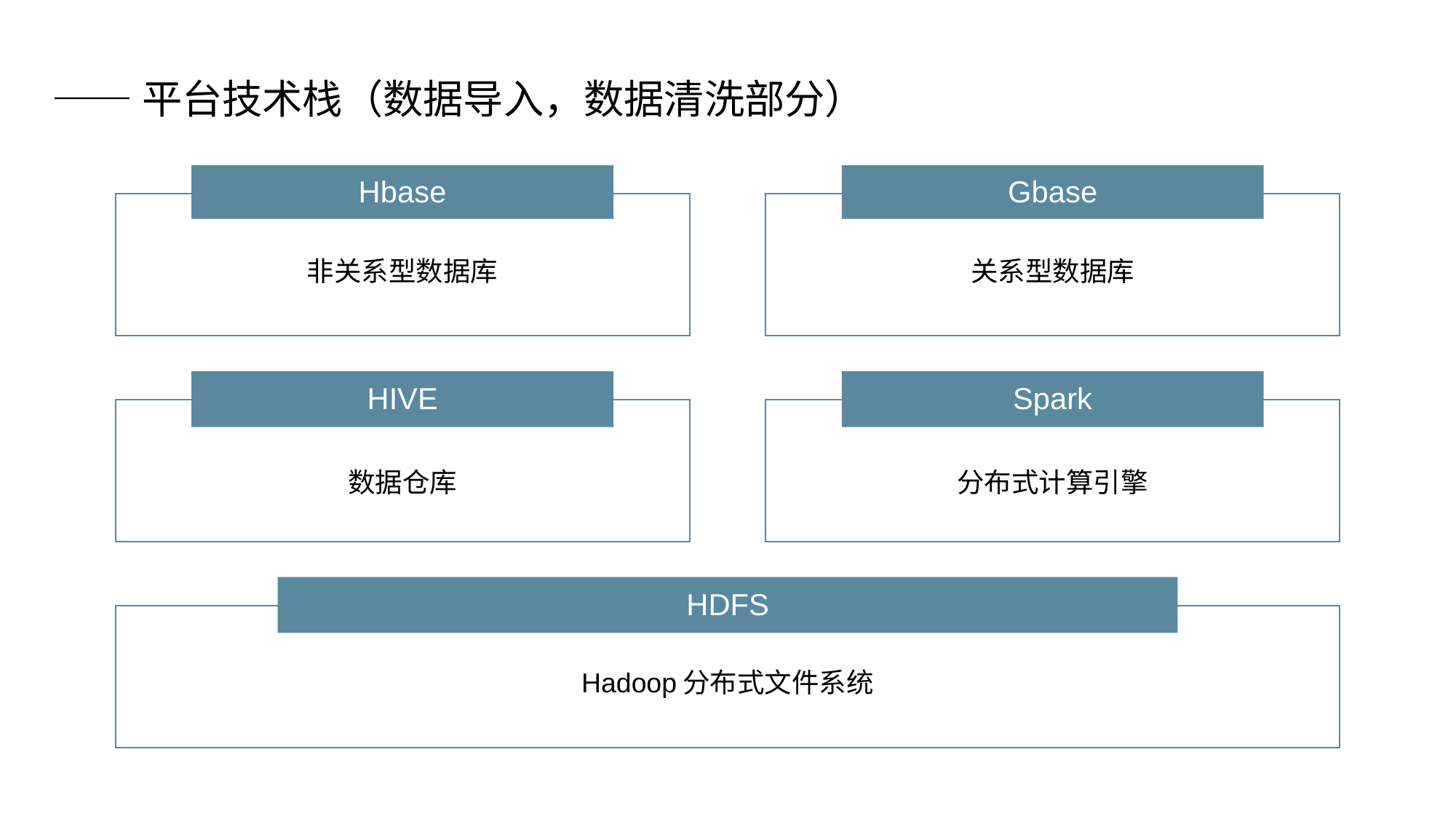

——平台技术栈（数据导入，数据清洗部分）
Hbase
Gbase

非关系型数据库
关系型数据库
HIVE
Spark

数据仓库
分布式计算引擎
HDFS

Hadoop分布式文件系统